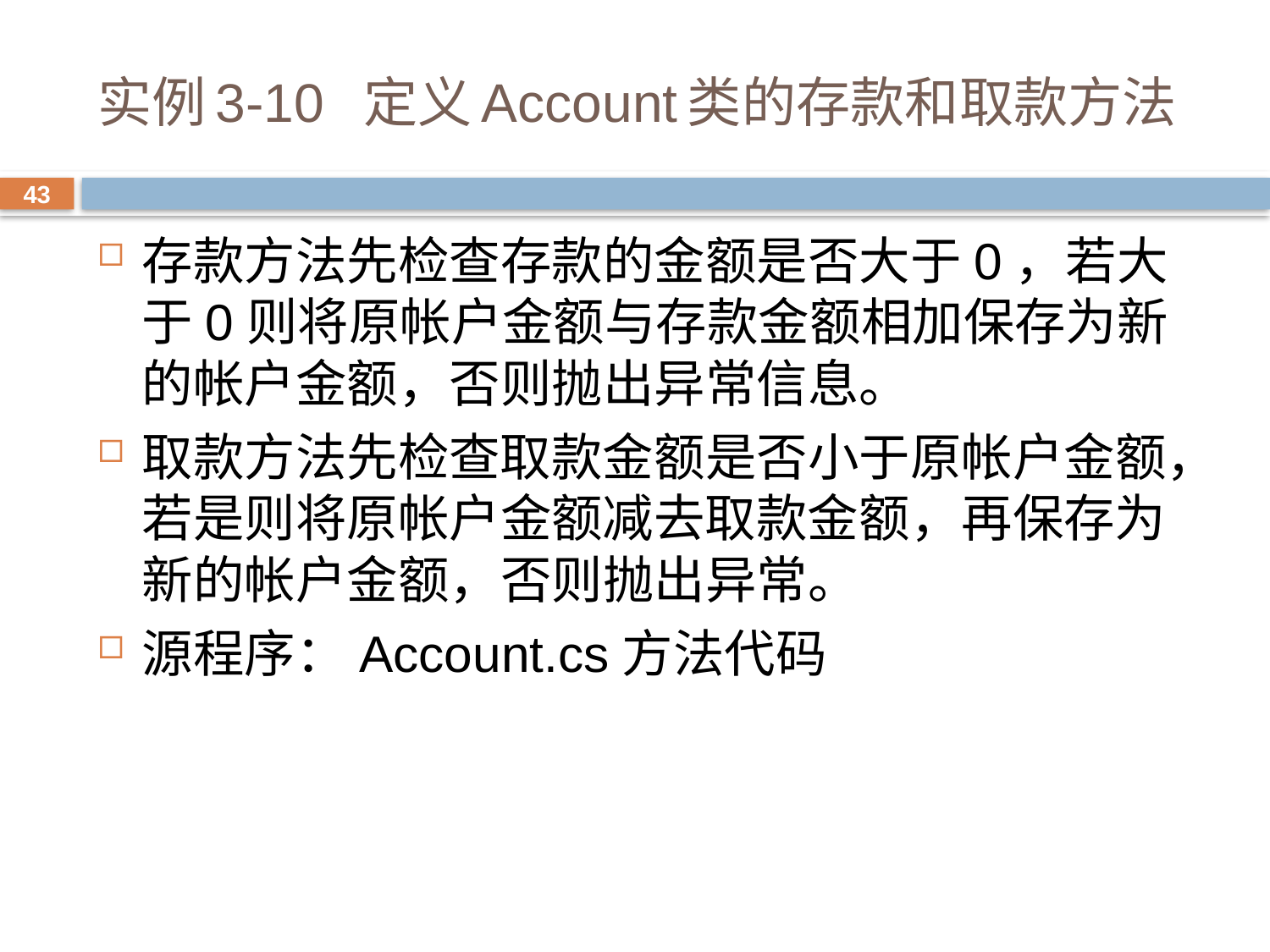

# 实例3-10  定义Account类的存款和取款方法
43
存款方法先检查存款的金额是否大于0，若大于0则将原帐户金额与存款金额相加保存为新的帐户金额，否则抛出异常信息。
取款方法先检查取款金额是否小于原帐户金额，若是则将原帐户金额减去取款金额，再保存为新的帐户金额，否则抛出异常。
源程序：Account.cs方法代码